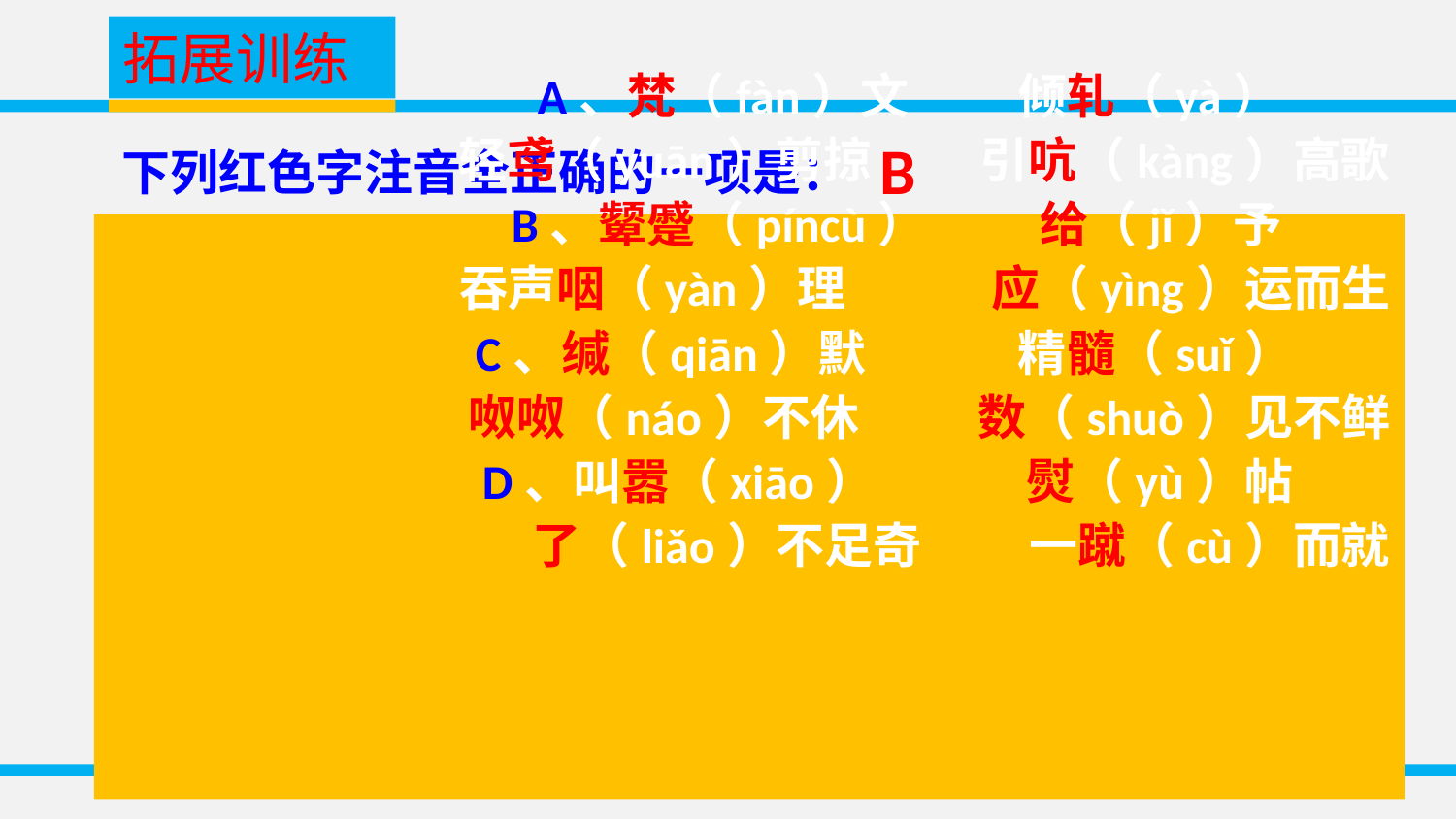

拓展训练
B
下列红色字注音全正确的一项是：
 A、梵（fàn）文          倾轧（yà）
    轻鸢（yuān）剪掠 　　引吭（kàng）高歌
 B、颦蹙（píncù）　      给（jǐ）予
    吞声咽（yàn）理　　　应（yìng）运而生
 C、缄（qiān）默　　     精髓（suǐ）
    呶呶（náo）不休　　  数（shuò）见不鲜
 D、叫嚣（xiāo）　　     熨（yù）帖
    了（liǎo）不足奇　　 一蹴（cù）而就